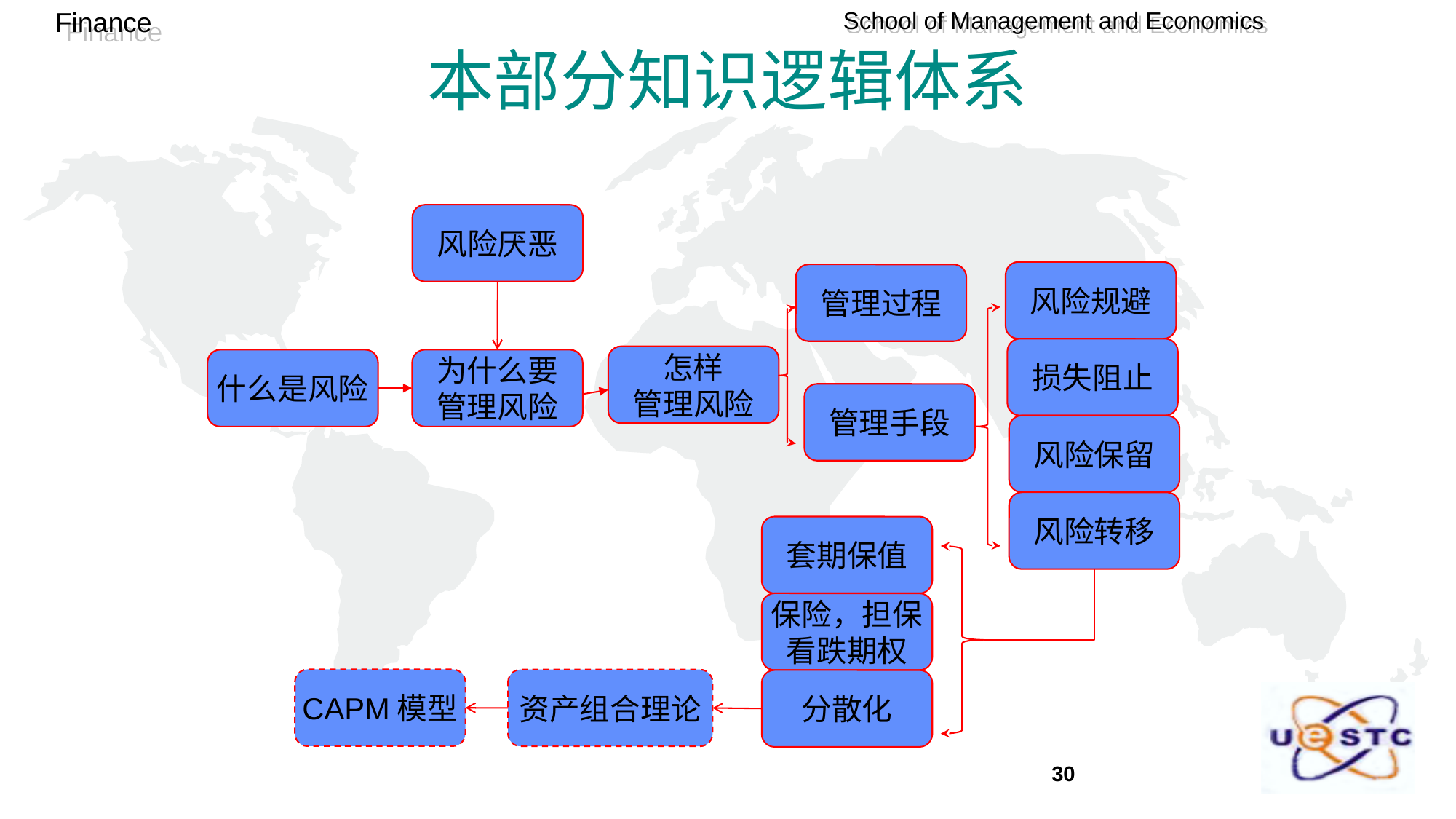

# 本部分知识逻辑体系
风险厌恶
风险规避
管理过程

损失阻止
怎样
管理风险
什么是风险
为什么要
管理风险
管理手段
风险保留
风险转移
套期保值

保险，担保
看跌期权
CAPM模型
资产组合理论
分散化